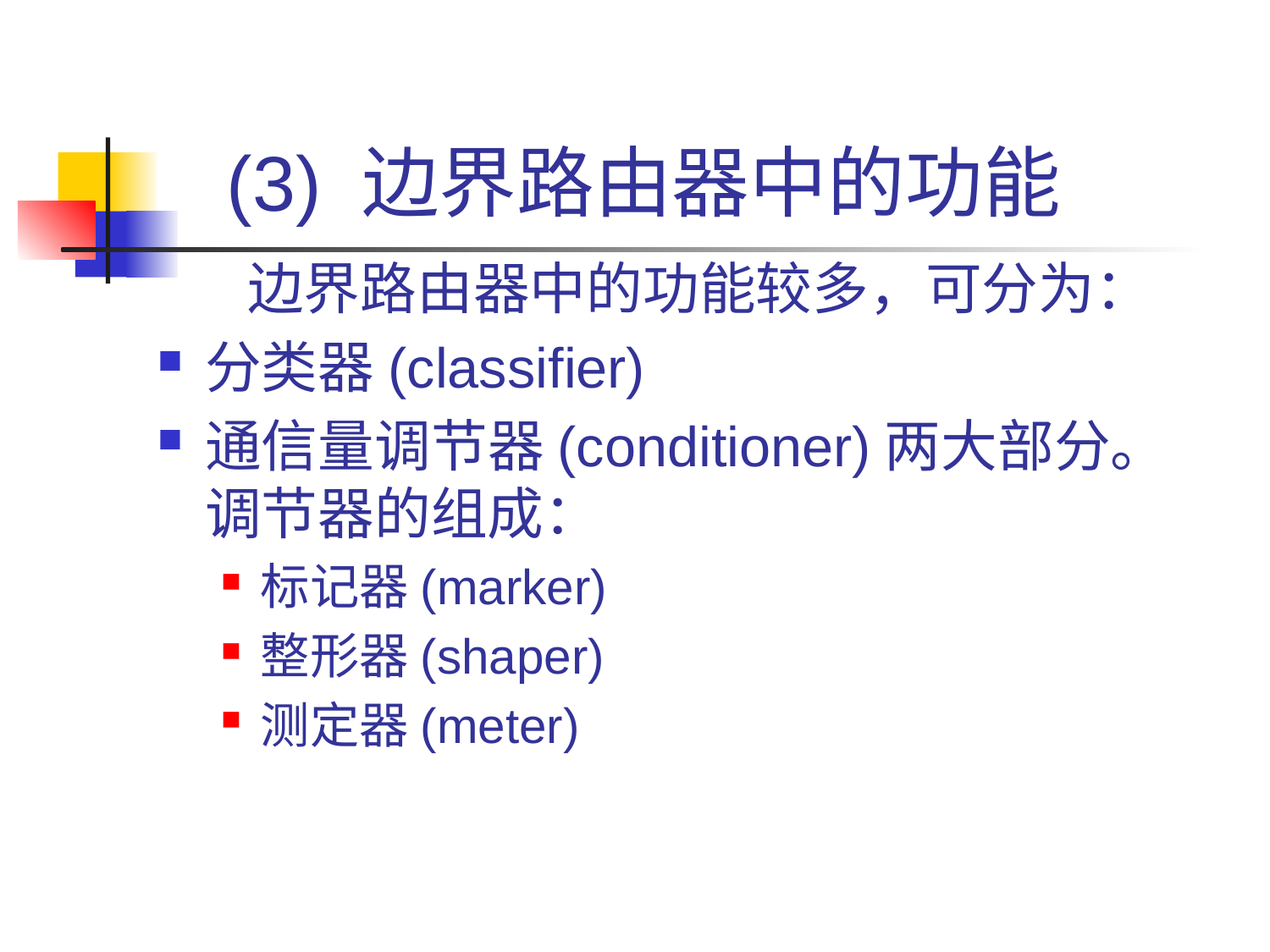

# (3) 边界路由器中的功能
      边界路由器中的功能较多，可分为：
分类器(classifier)
通信量调节器(conditioner)两大部分。调节器的组成：
标记器(marker)
整形器(shaper)
测定器(meter)